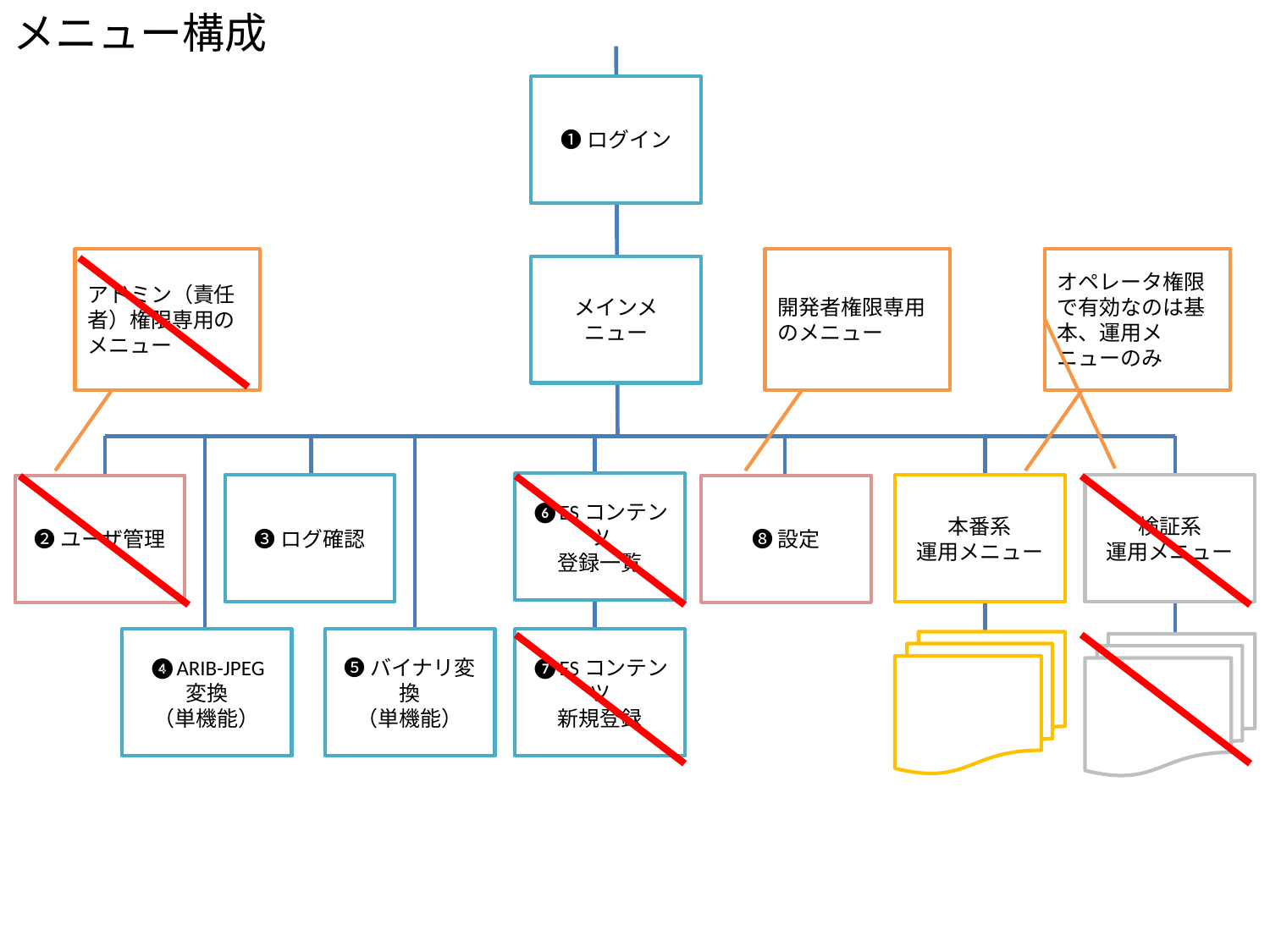

メニュー構成
❶ログイン
アドミン（責任者）権限専用のメニュー
開発者権限専用のメニュー
オペレータ権限で有効なのは基本、運用メニューのみ
メインメニュー
❻ESコンテンツ
登録一覧
本番系
運用メニュー
検証系
運用メニュー
❸ログ確認
❷ユーザ管理
❽設定
❹ARIB-JPEG
変換
（単機能）
❺バイナリ変換
（単機能）
❼ESコンテンツ
新規登録